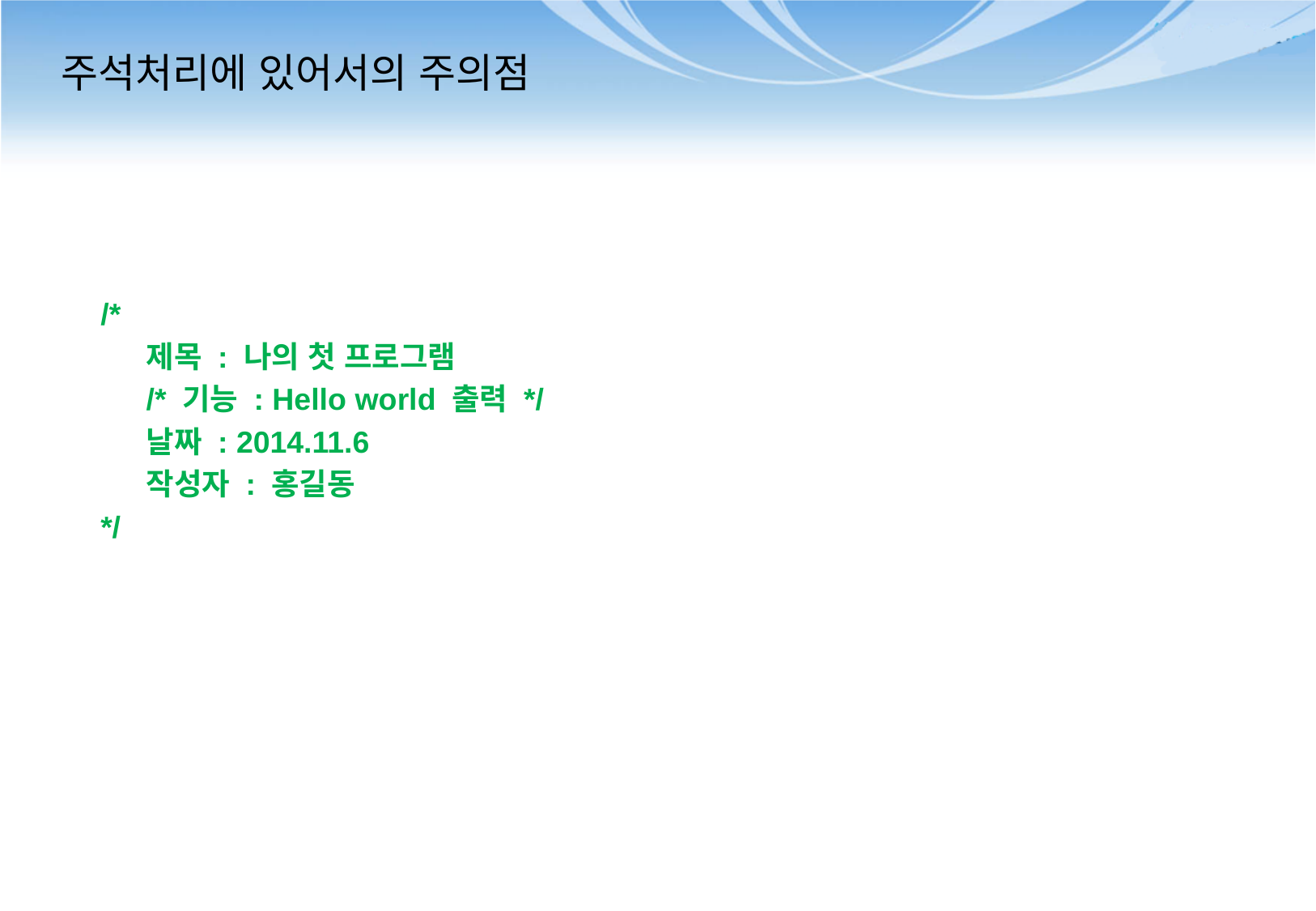

# 주석처리에 있어서의 주의점

/*
	제목 : 나의 첫 프로그램
	/* 기능 : Hello world 출력 */
	날짜 : 2014.11.6
	작성자 : 홍길동
*/